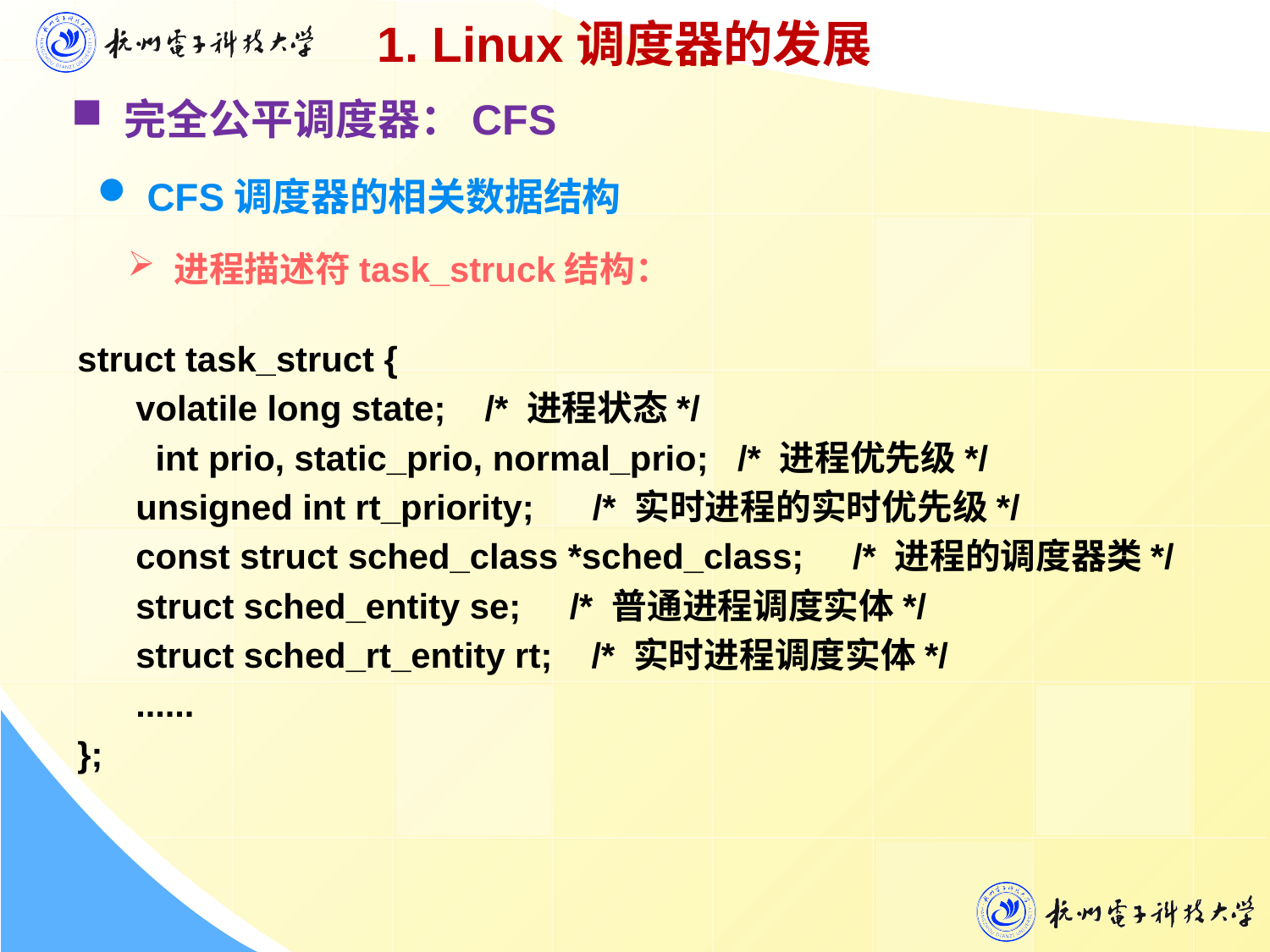

1. Linux调度器的发展
 完全公平调度器：CFS
 CFS调度器的相关数据结构
 进程描述符task_struck结构：
struct task_struct {
      volatile long state;    /* 进程状态*/
        int prio, static_prio, normal_prio;   /* 进程优先级*/
      unsigned int rt_priority;      /* 实时进程的实时优先级*/
      const struct sched_class *sched_class;     /* 进程的调度器类*/
      struct sched_entity se;     /* 普通进程调度实体*/
      struct sched_rt_entity rt;    /* 实时进程调度实体*/
      ......
};